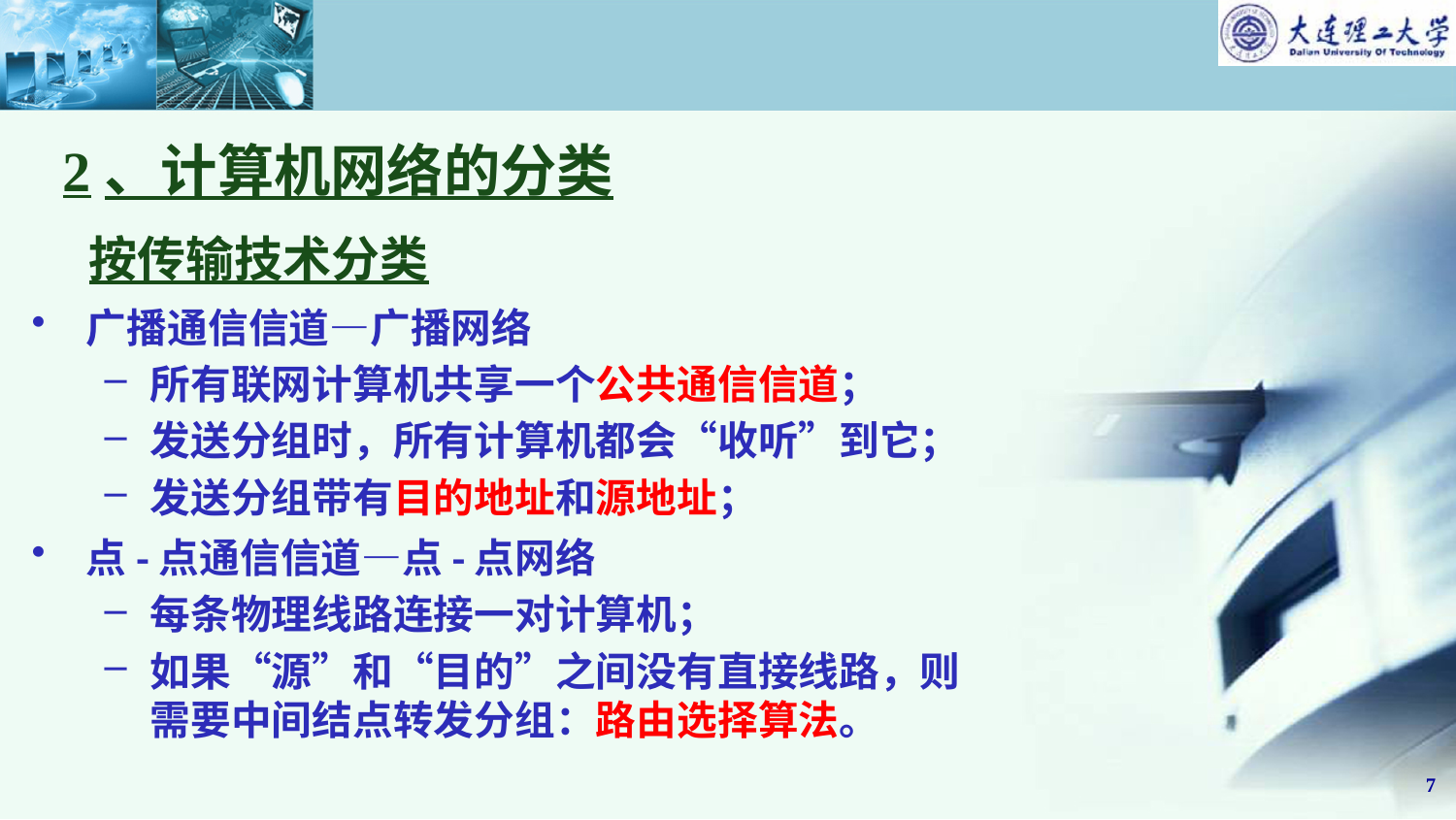

2、计算机网络的分类
按传输技术分类
广播通信信道—广播网络
所有联网计算机共享一个公共通信信道；
发送分组时，所有计算机都会“收听”到它；
发送分组带有目的地址和源地址；
点-点通信信道—点-点网络
每条物理线路连接一对计算机；
如果“源”和“目的”之间没有直接线路，则需要中间结点转发分组：路由选择算法。
7